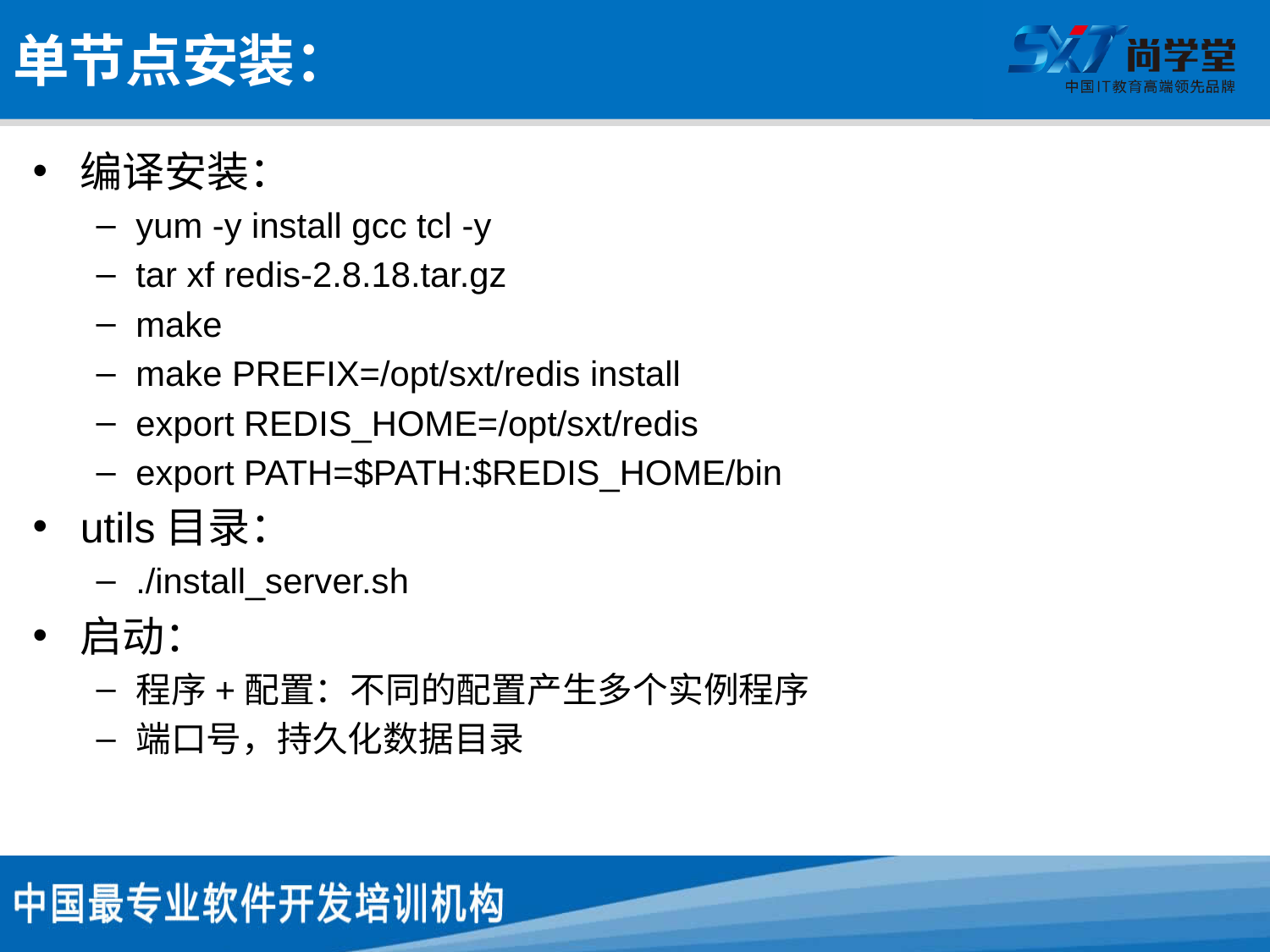

# 单节点安装：
编译安装：
yum -y install gcc tcl -y
tar xf redis-2.8.18.tar.gz
make
make PREFIX=/opt/sxt/redis install
export REDIS_HOME=/opt/sxt/redis
export PATH=$PATH:$REDIS_HOME/bin
utils目录：
./install_server.sh
启动：
程序+配置：不同的配置产生多个实例程序
端口号，持久化数据目录